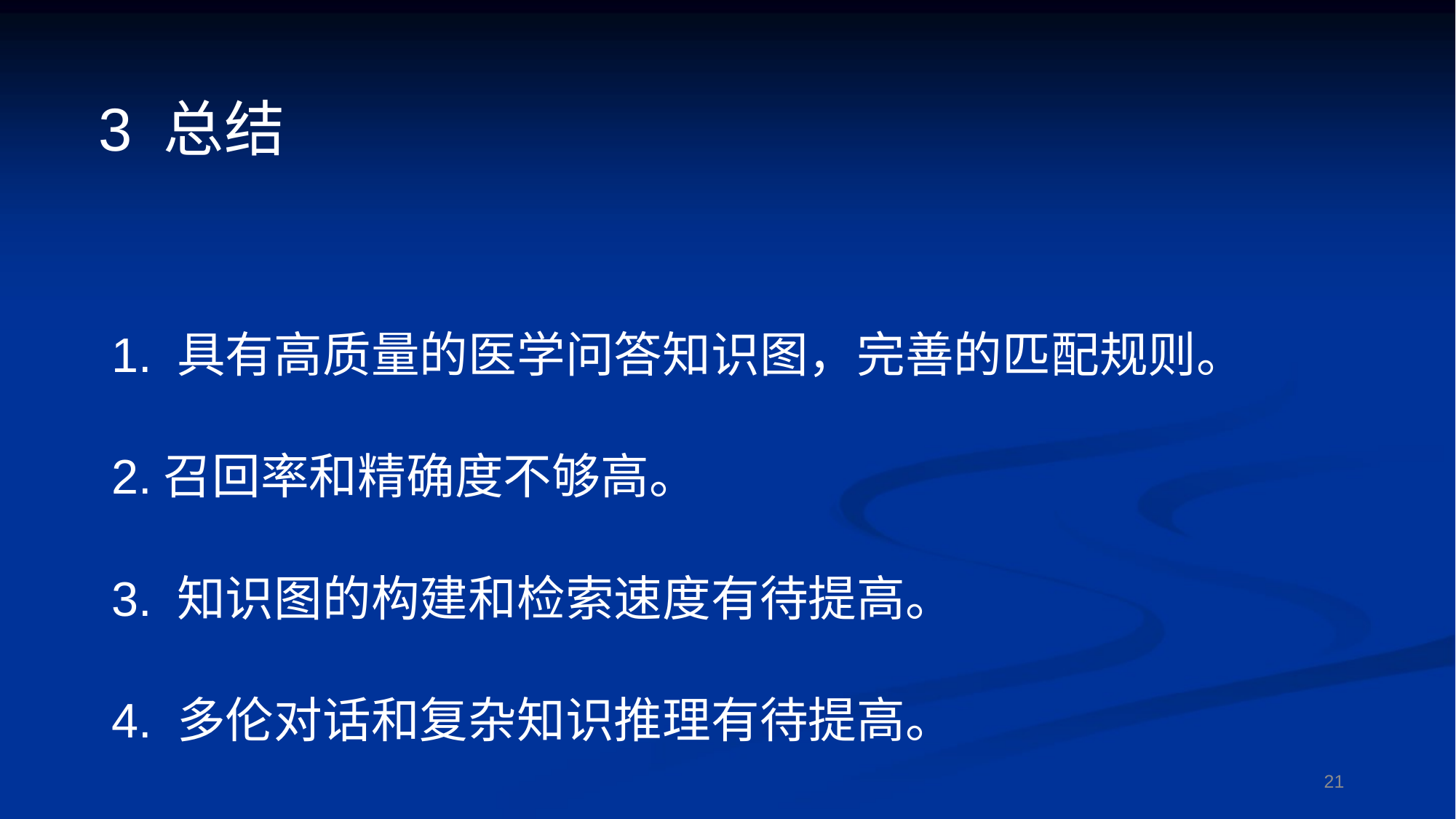

3 总结
1. 具有高质量的医学问答知识图，完善的匹配规则。
2.召回率和精确度不够高。
3. 知识图的构建和检索速度有待提高。
4. 多伦对话和复杂知识推理有待提高。

21